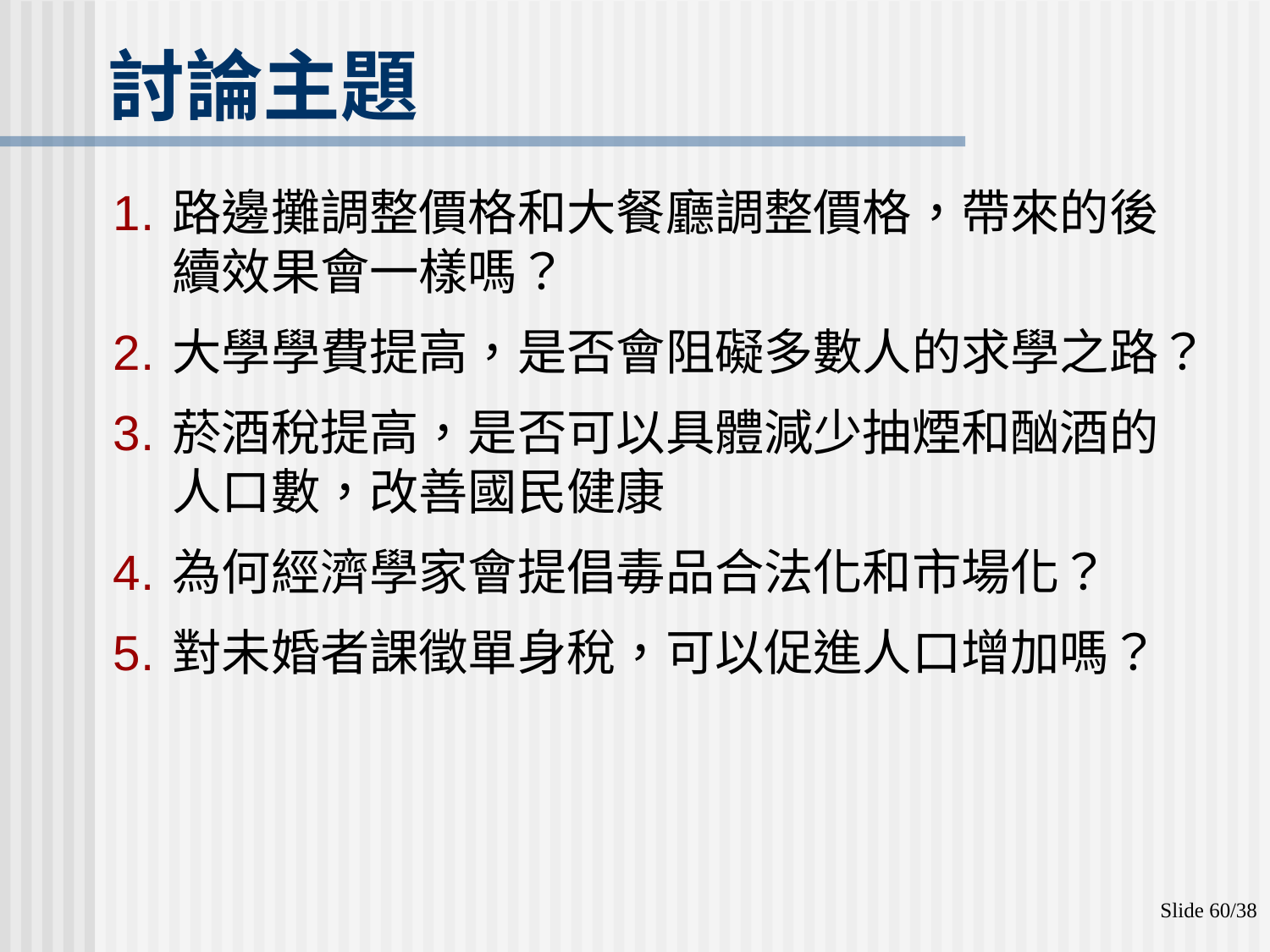

討論主題
路邊攤調整價格和大餐廳調整價格，帶來的後續效果會一樣嗎？
大學學費提高，是否會阻礙多數人的求學之路？
菸酒稅提高，是否可以具體減少抽煙和酗酒的人口數，改善國民健康
為何經濟學家會提倡毒品合法化和市場化？
對未婚者課徵單身稅，可以促進人口增加嗎？
Slide 60/38